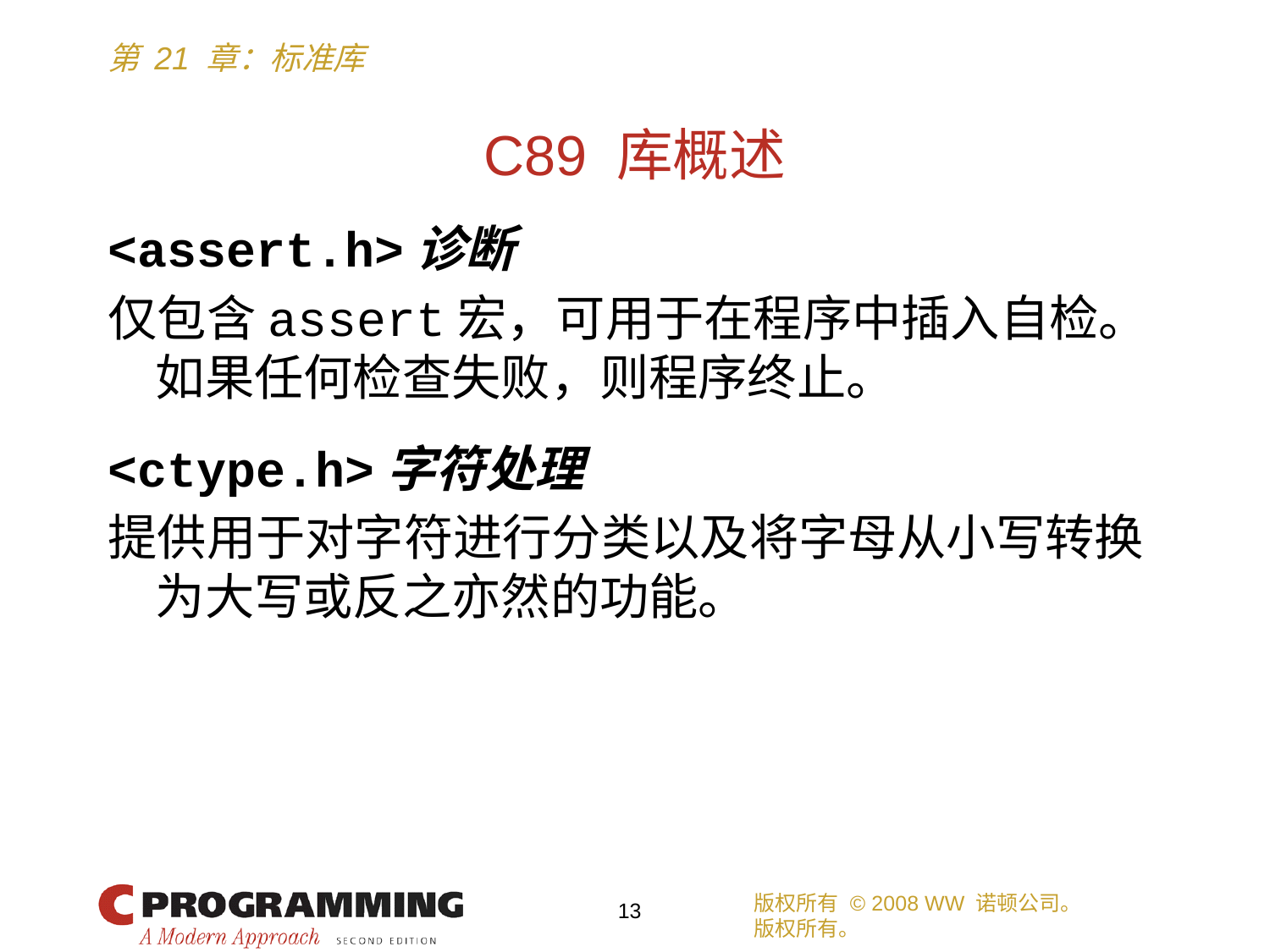

# C89 库概述
<assert.h>诊断
仅包含assert宏，可用于在程序中插入自检。如果任何检查失败，则程序终止。
<ctype.h>字符处理
提供用于对字符进行分类以及将字母从小写转换为大写或反之亦然的功能。
版权所有 © 2008 WW 诺顿公司。
版权所有。
13